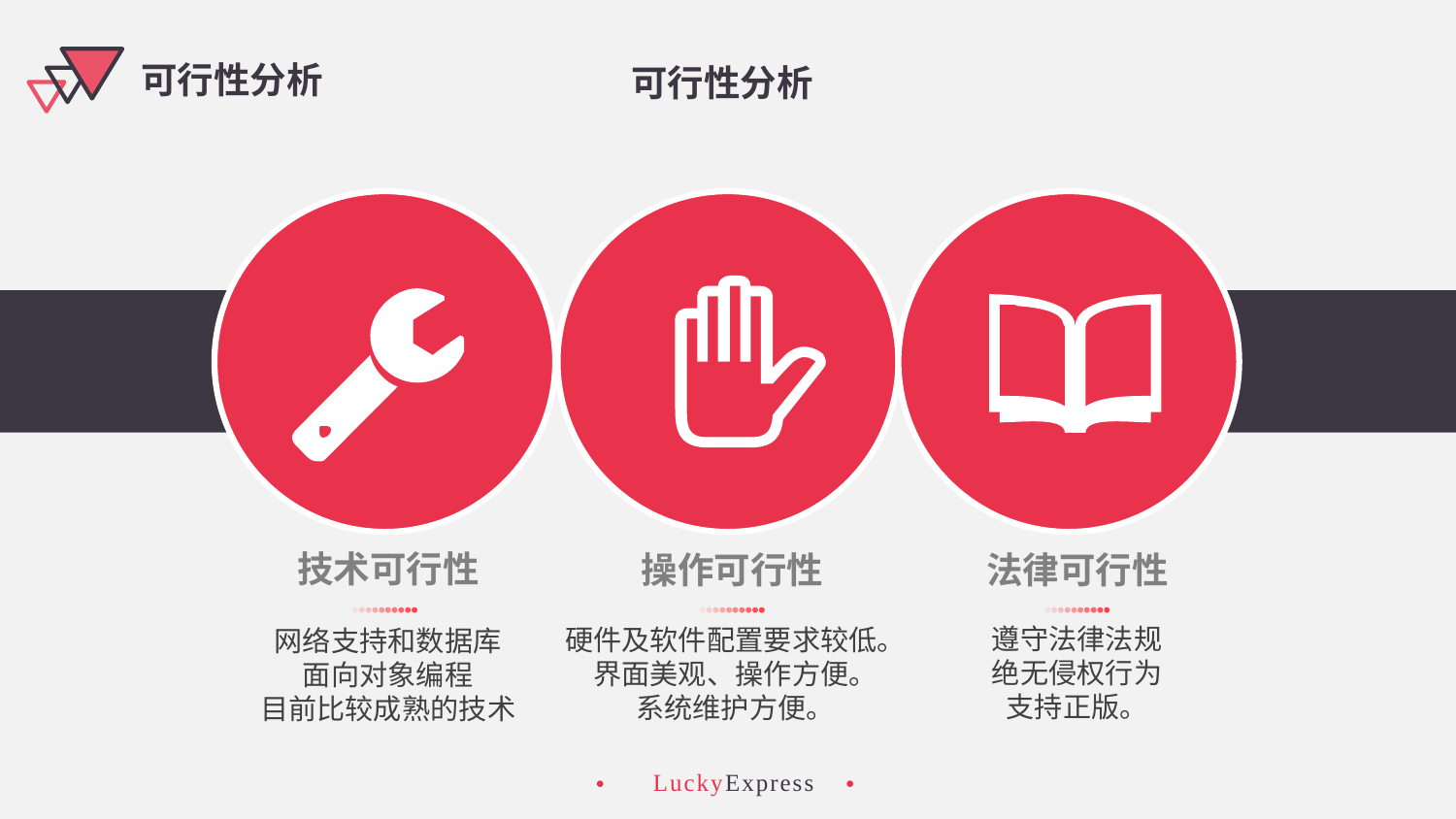

可行性分析

# 可行性分析

技术可行性
操作可行性
法律可行性

遵守法律法规
绝无侵权行为
支持正版。
硬件及软件配置要求较低。
界面美观、操作方便。
系统维护方便。
网络支持和数据库
面向对象编程
目前比较成熟的技术